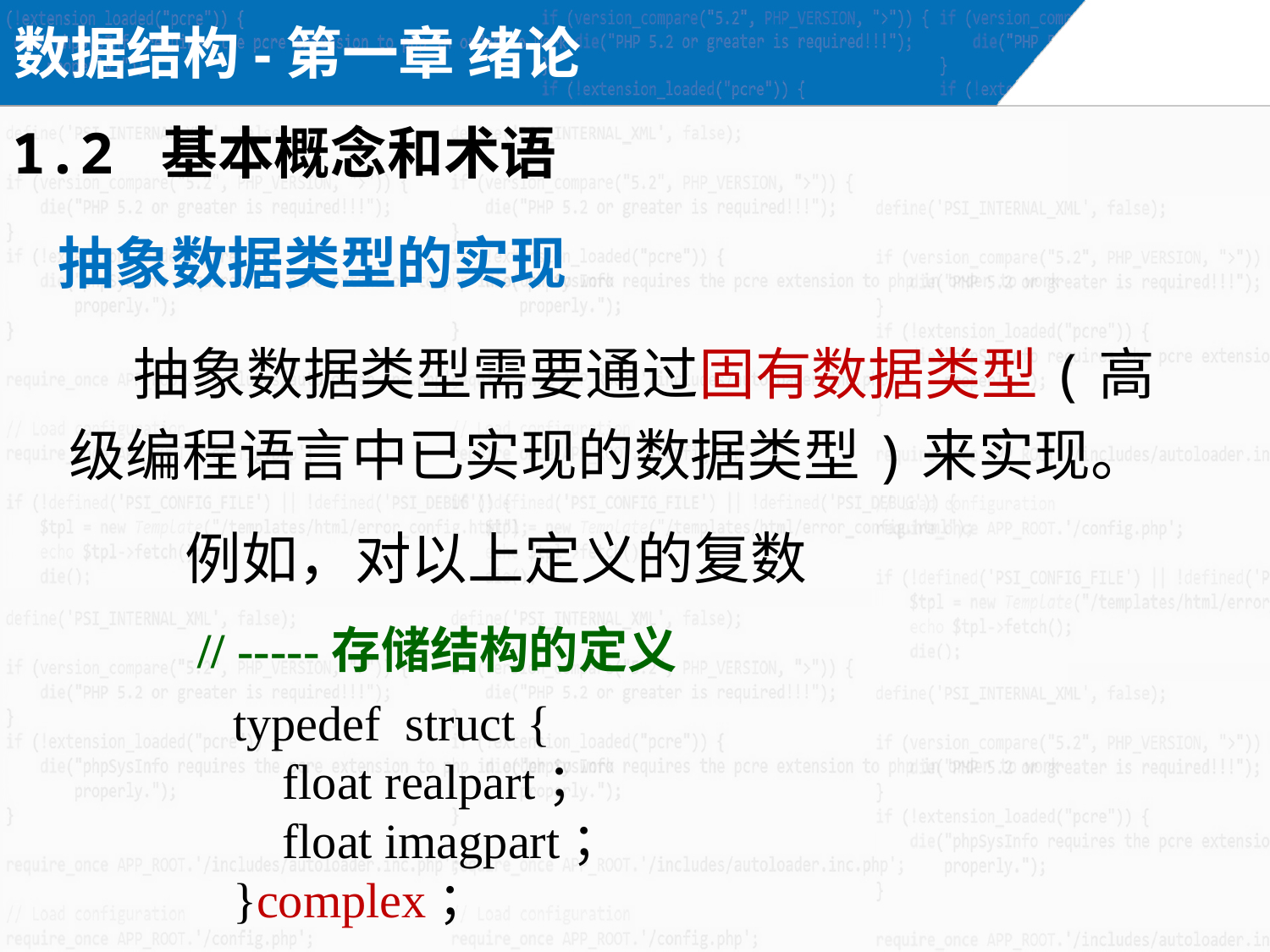

数据结构-第一章 绪论
1.2 基本概念和术语
抽象数据类型的实现
    抽象数据类型需要通过固有数据类型(高级编程语言中已实现的数据类型)来实现。
例如，对以上定义的复数
// -----存储结构的定义
typedef  struct {
    float realpart；
    float imagpart；
}complex；